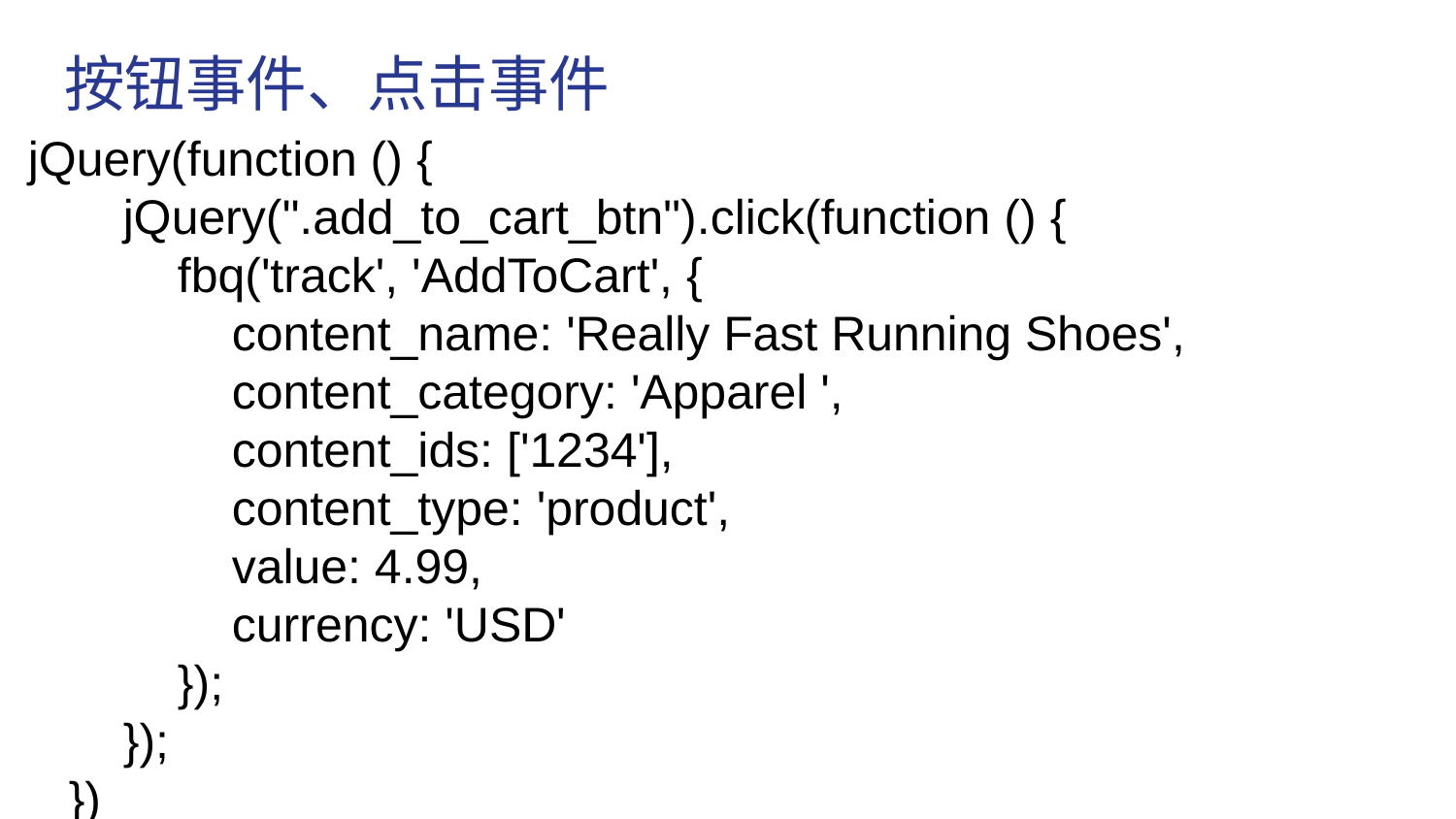

按钮事件、点击事件
 jQuery(function () {
        jQuery(".add_to_cart_btn").click(function () {
            fbq('track', 'AddToCart', {
                content_name: 'Really Fast Running Shoes',
                content_category: 'Apparel ',
                content_ids: ['1234'],
                content_type: 'product',
                value: 4.99,
                currency: 'USD'
            });
        });
    })